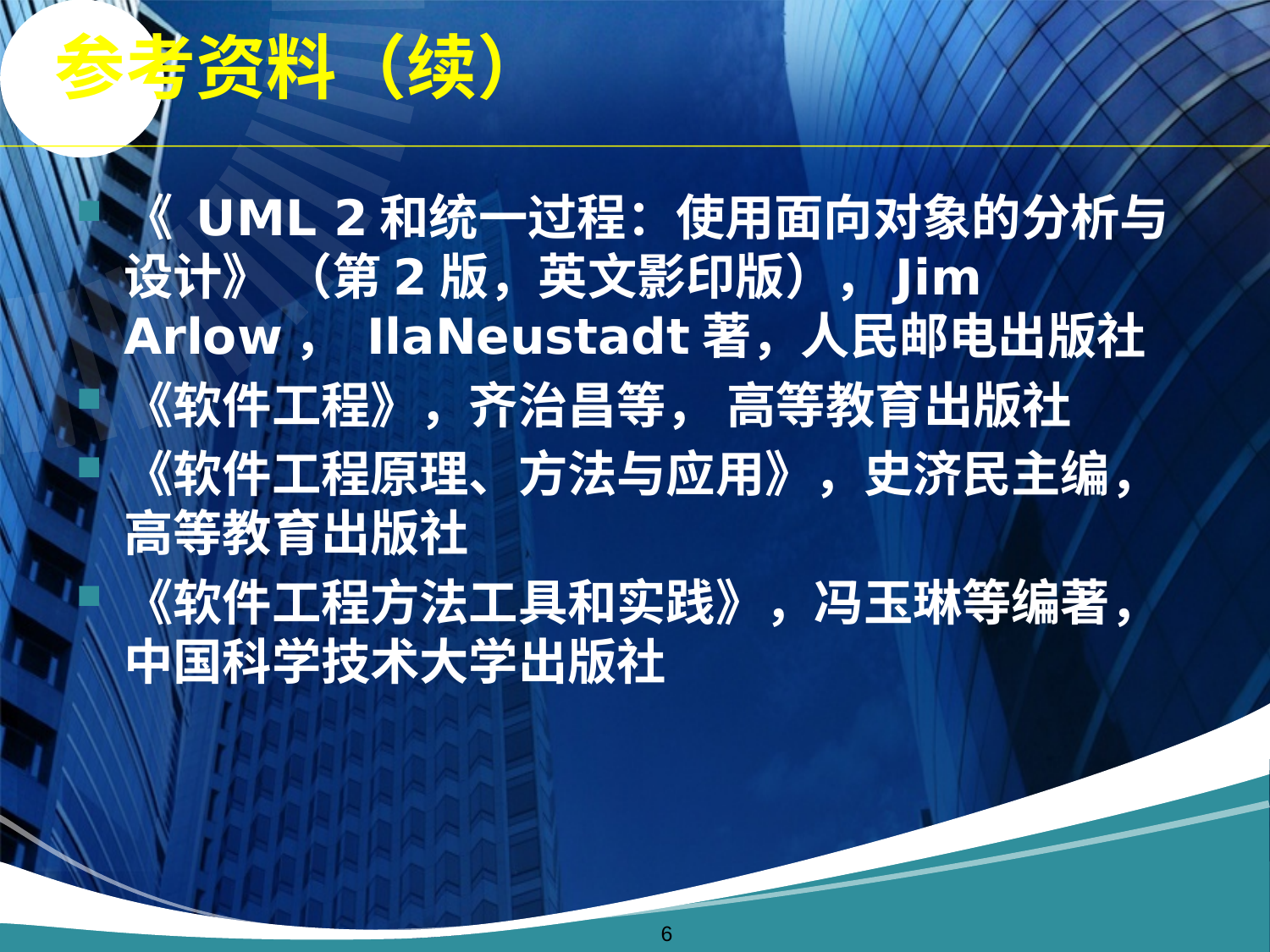

# 参考资料（续）

《 UML 2和统一过程：使用面向对象的分析与设计》 （第2版，英文影印版），Jim Arlow， IlaNeustadt著，人民邮电出版社
《软件工程》，齐治昌等， 高等教育出版社
《软件工程原理、方法与应用》，史济民主编，高等教育出版社
《软件工程方法工具和实践》，冯玉琳等编著，中国科学技术大学出版社

6